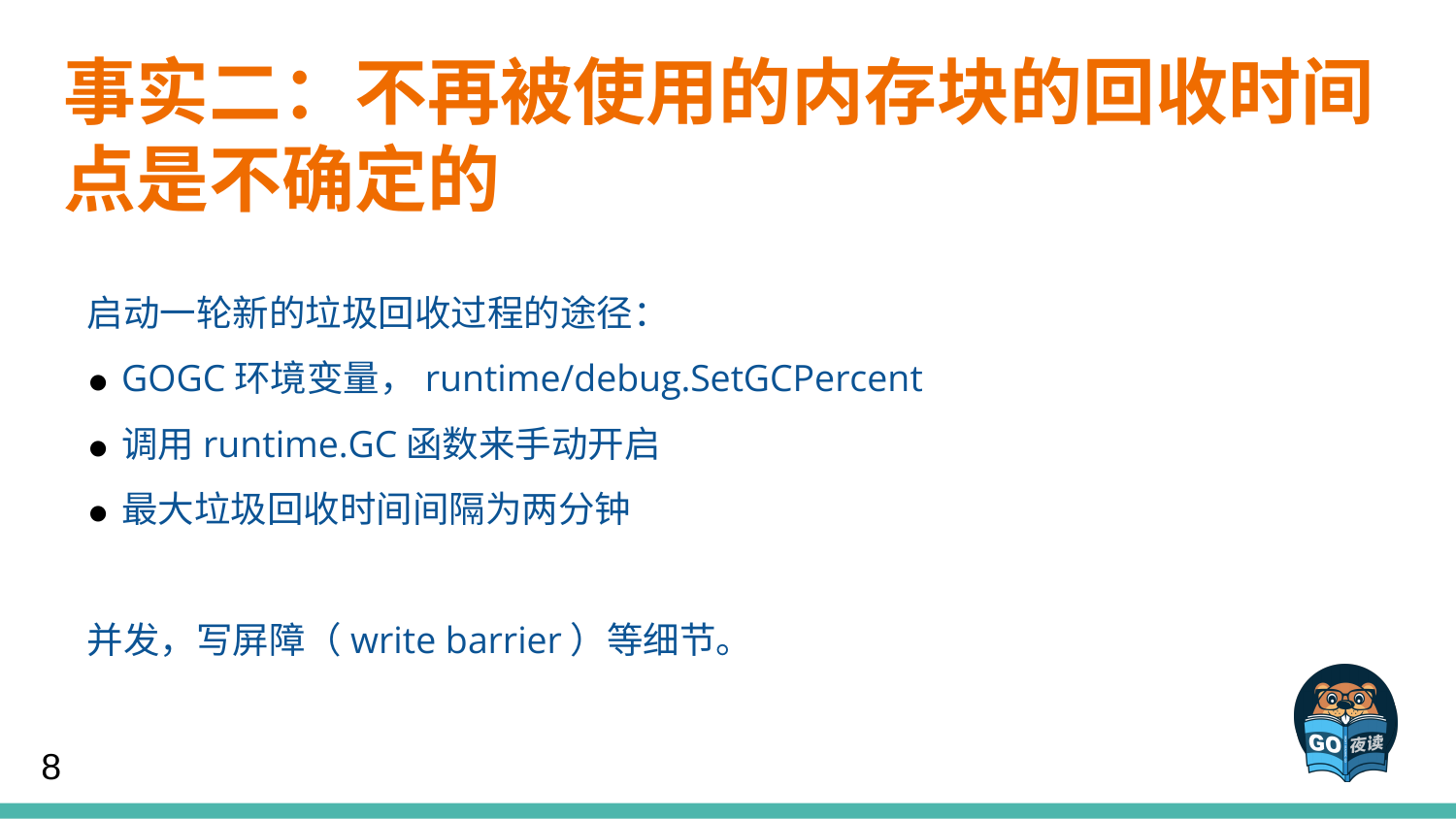

事实二：不再被使用的内存块的回收时间点是不确定的
启动一轮新的垃圾回收过程的途径：
GOGC环境变量，runtime/debug.SetGCPercent
调用runtime.GC函数来手动开启
最大垃圾回收时间间隔为两分钟

并发，写屏障（write barrier）等细节。
8